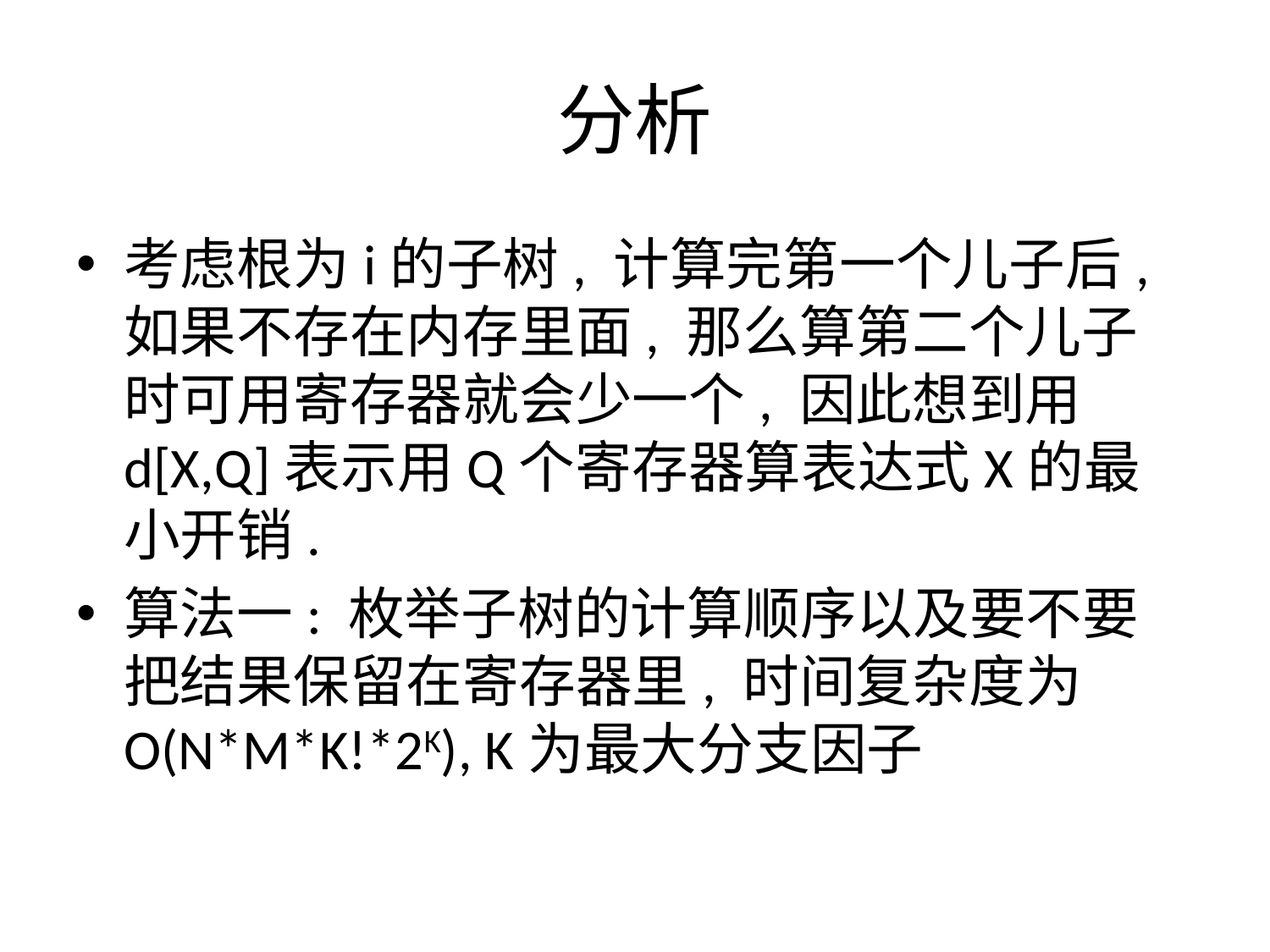

# 分析
考虑根为i的子树, 计算完第一个儿子后, 如果不存在内存里面, 那么算第二个儿子时可用寄存器就会少一个, 因此想到用d[X,Q]表示用Q个寄存器算表达式X的最小开销.
算法一: 枚举子树的计算顺序以及要不要把结果保留在寄存器里, 时间复杂度为O(N*M*K!*2K), K为最大分支因子